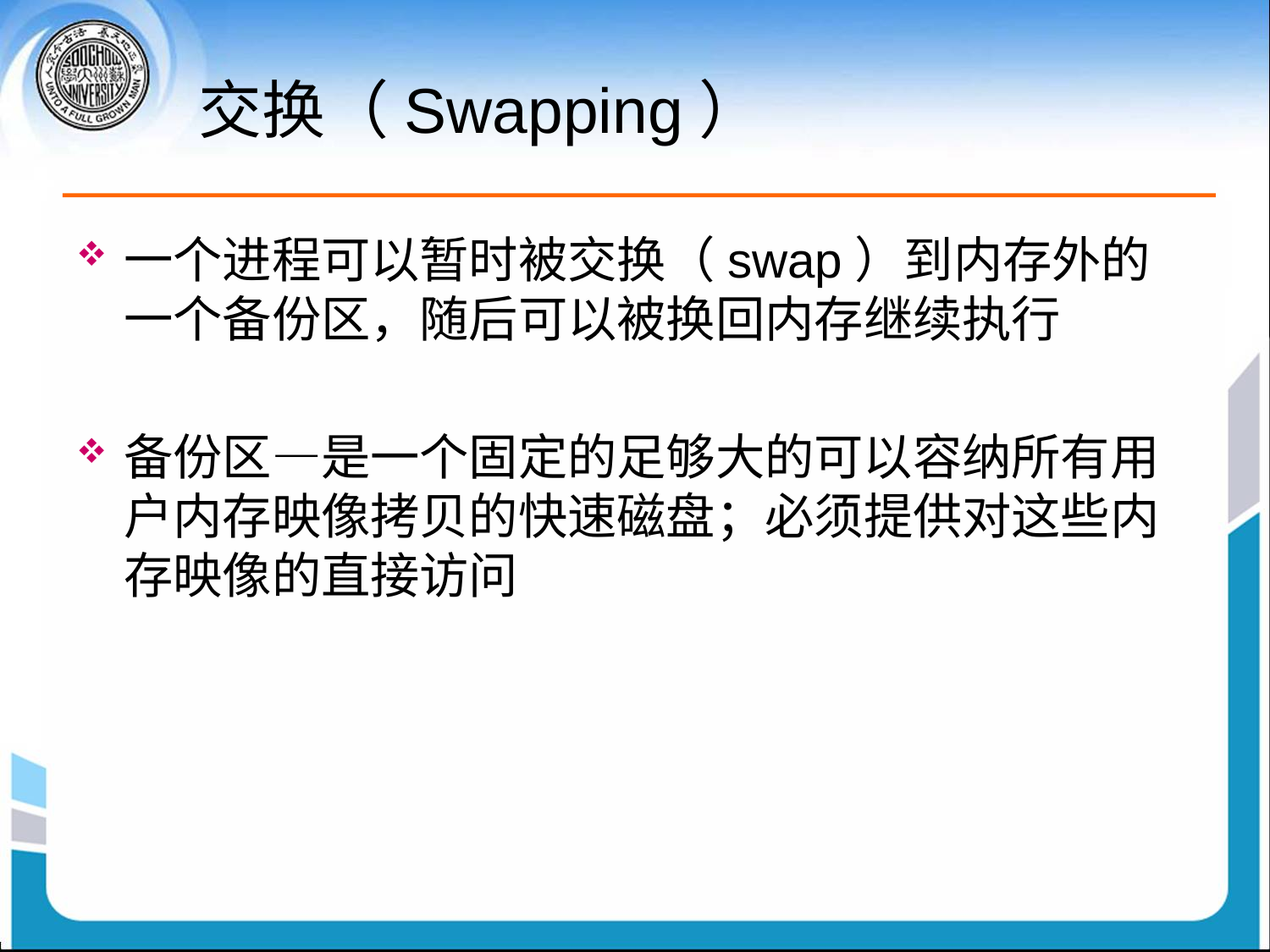

# 交换（Swapping）
一个进程可以暂时被交换（swap）到内存外的一个备份区，随后可以被换回内存继续执行

备份区—是一个固定的足够大的可以容纳所有用户内存映像拷贝的快速磁盘；必须提供对这些内存映像的直接访问